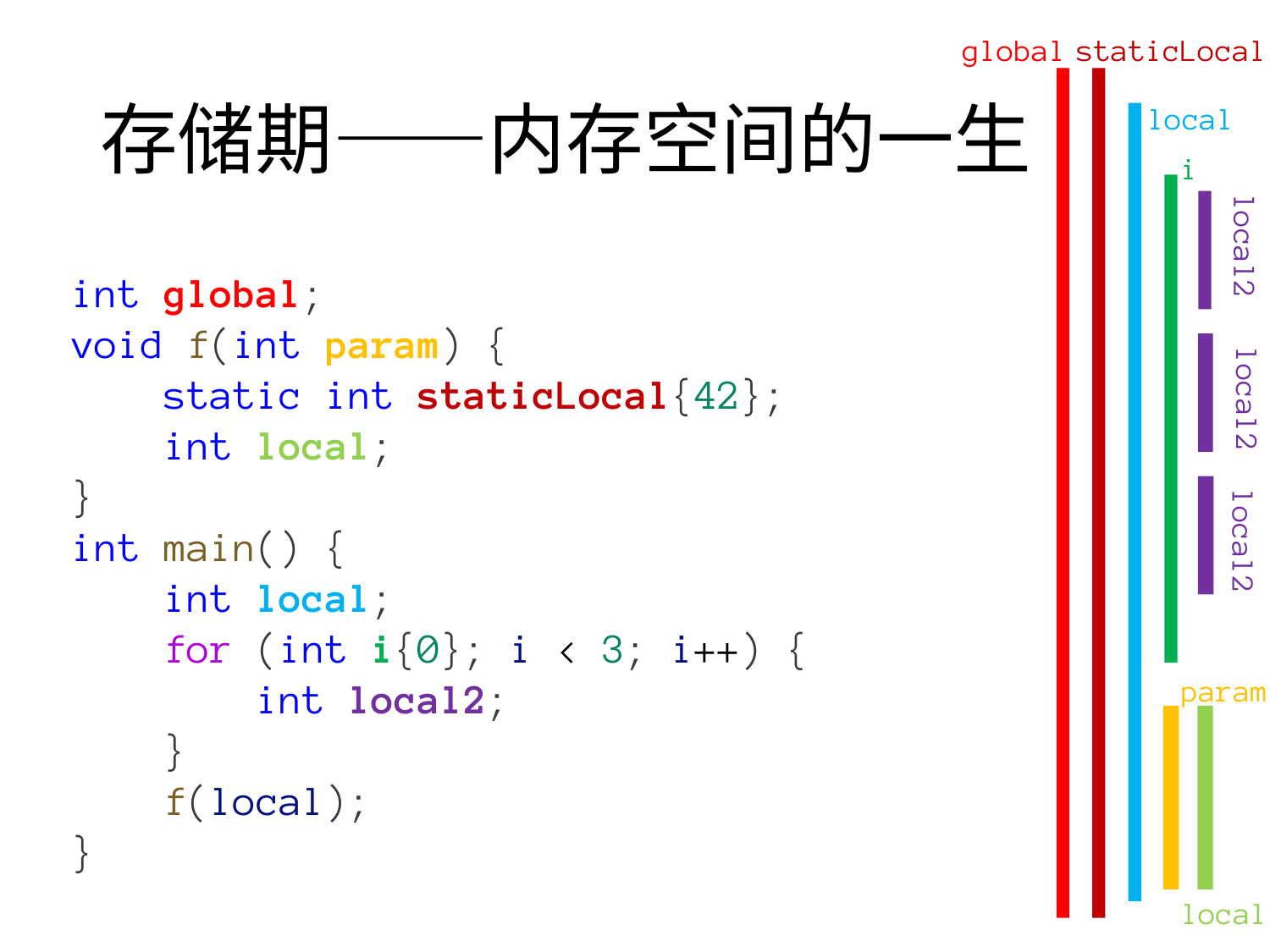

global
staticLocal

local

i

local2

local2

local2
param

local
# 存储期——内存空间的一生
int global;
void f(int param) {
    static int staticLocal{42};
    int local;
}
int main() {
    int local;
    for (int i{0}; i < 3; i++) {
        int local2;
    }
    f(local);
}